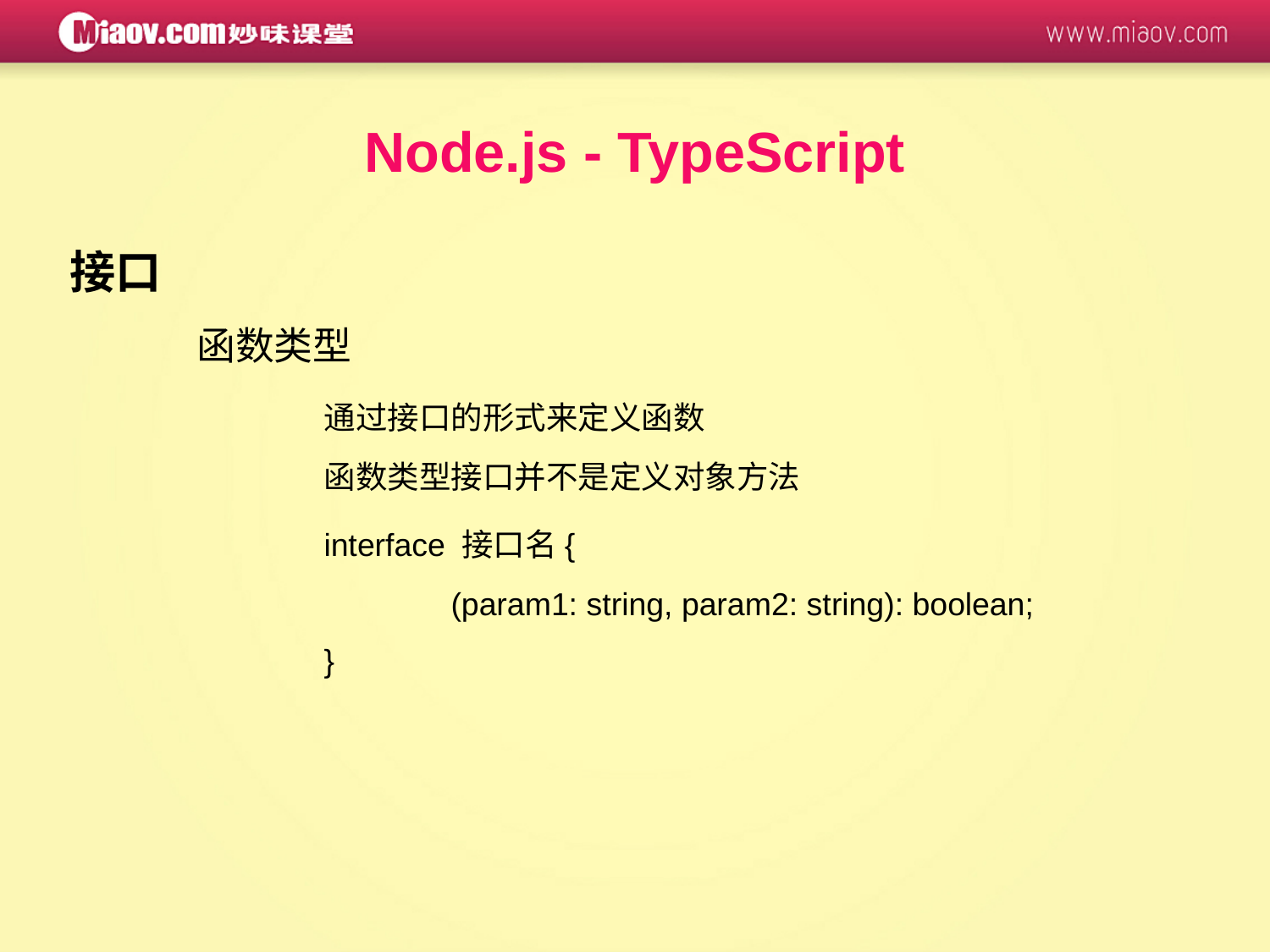

Node.js - TypeScript
接口
	函数类型
		通过接口的形式来定义函数
		函数类型接口并不是定义对象方法
		interface 接口名{
			(param1: string, param2: string): boolean;
		}